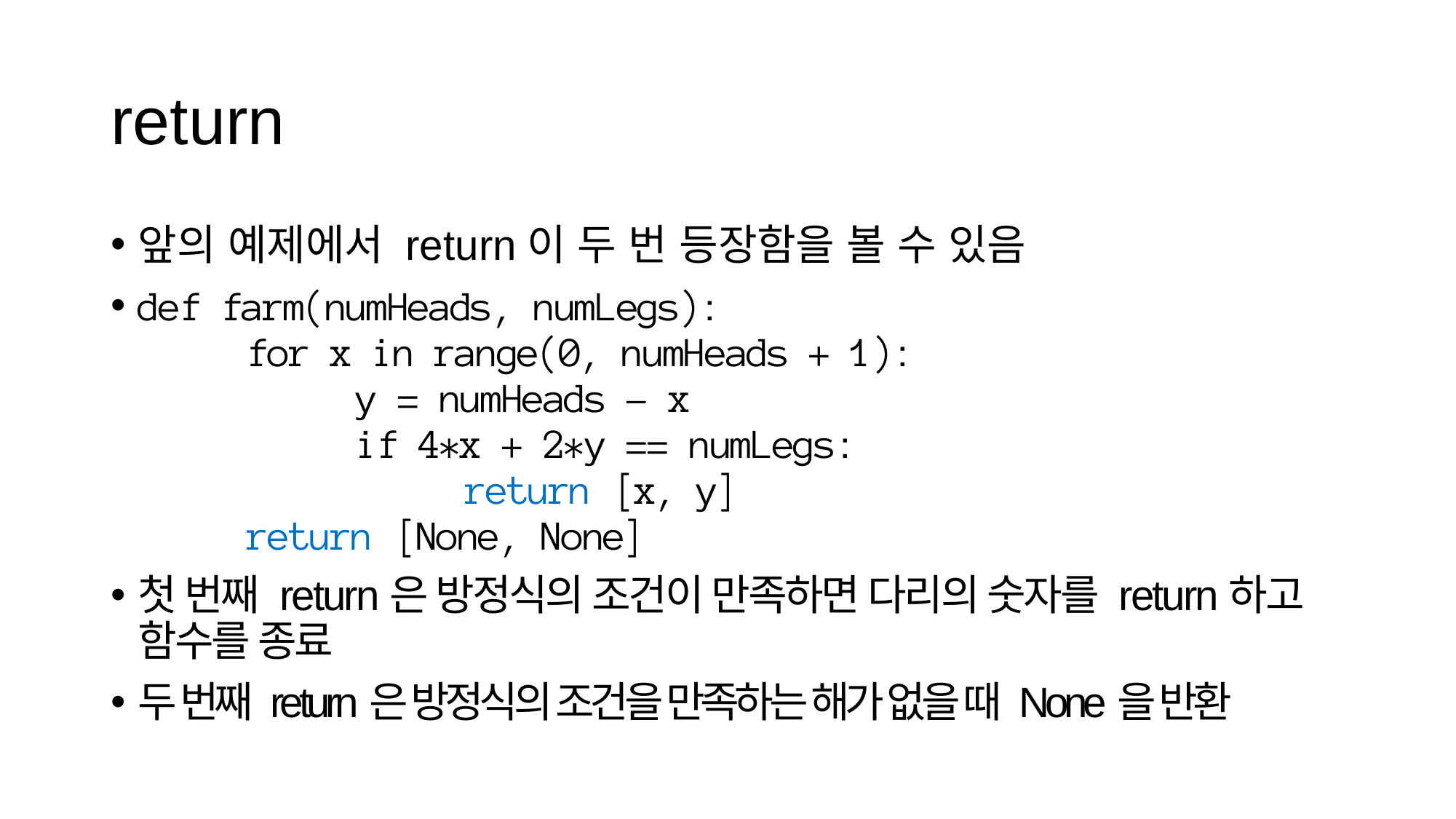

# return
앞의 예제에서 return이 두 번 등장함을 볼 수 있음
def farm(numHeads, numLegs):
	for x in range(0, numHeads + 1):
		y = numHeads – x
		if 4*x + 2*y == numLegs:
			return [x, y]
	return [None, None]
첫 번째 return은 방정식의 조건이 만족하면 다리의 숫자를 return하고 함수를 종료
두 번째 return은 방정식의 조건을 만족하는 해가 없을 때 None을 반환